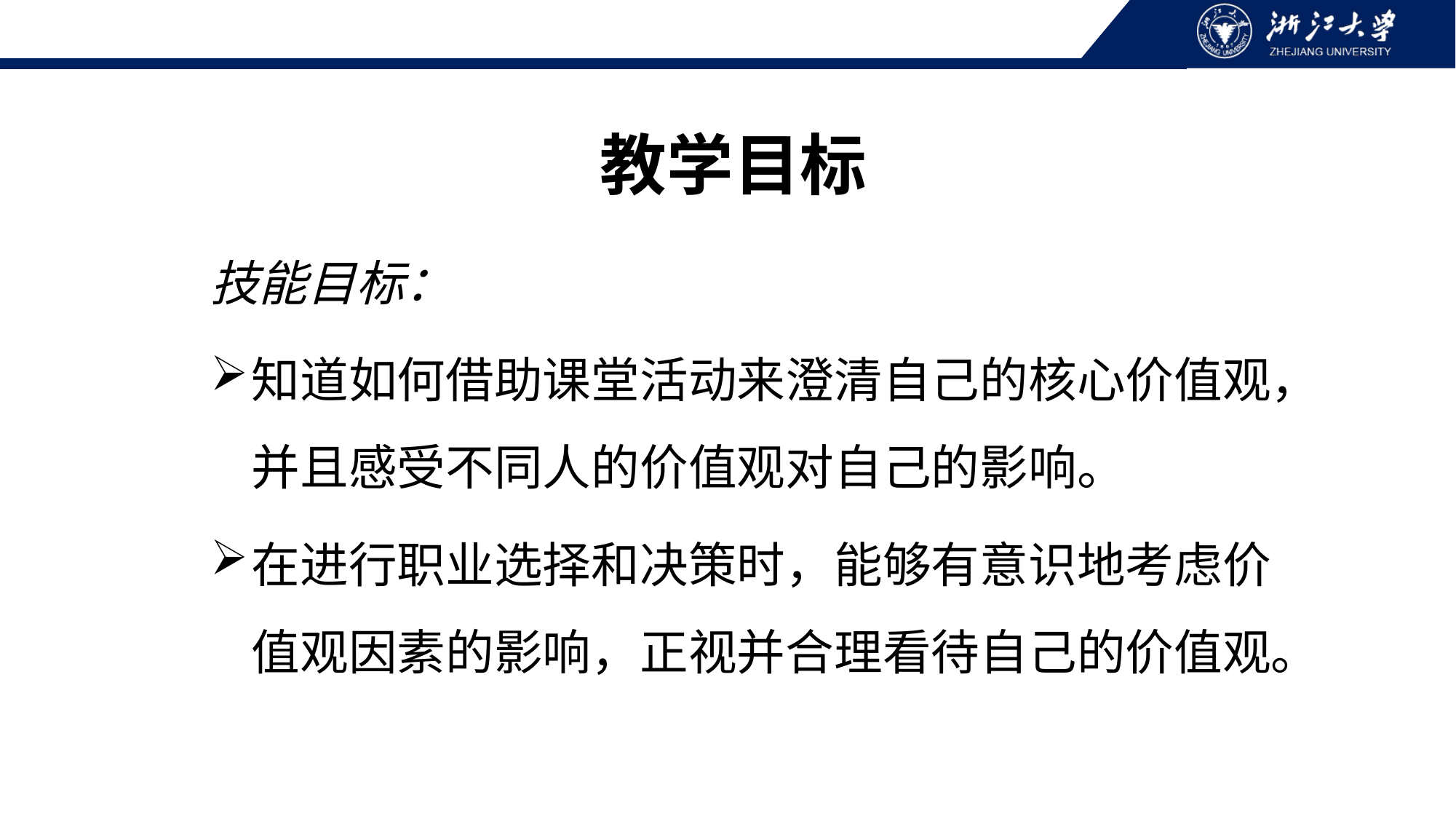

教学目标
技能目标：
知道如何借助课堂活动来澄清自己的核心价值观，并且感受不同人的价值观对自己的影响。
在进行职业选择和决策时，能够有意识地考虑价值观因素的影响，正视并合理看待自己的价值观。